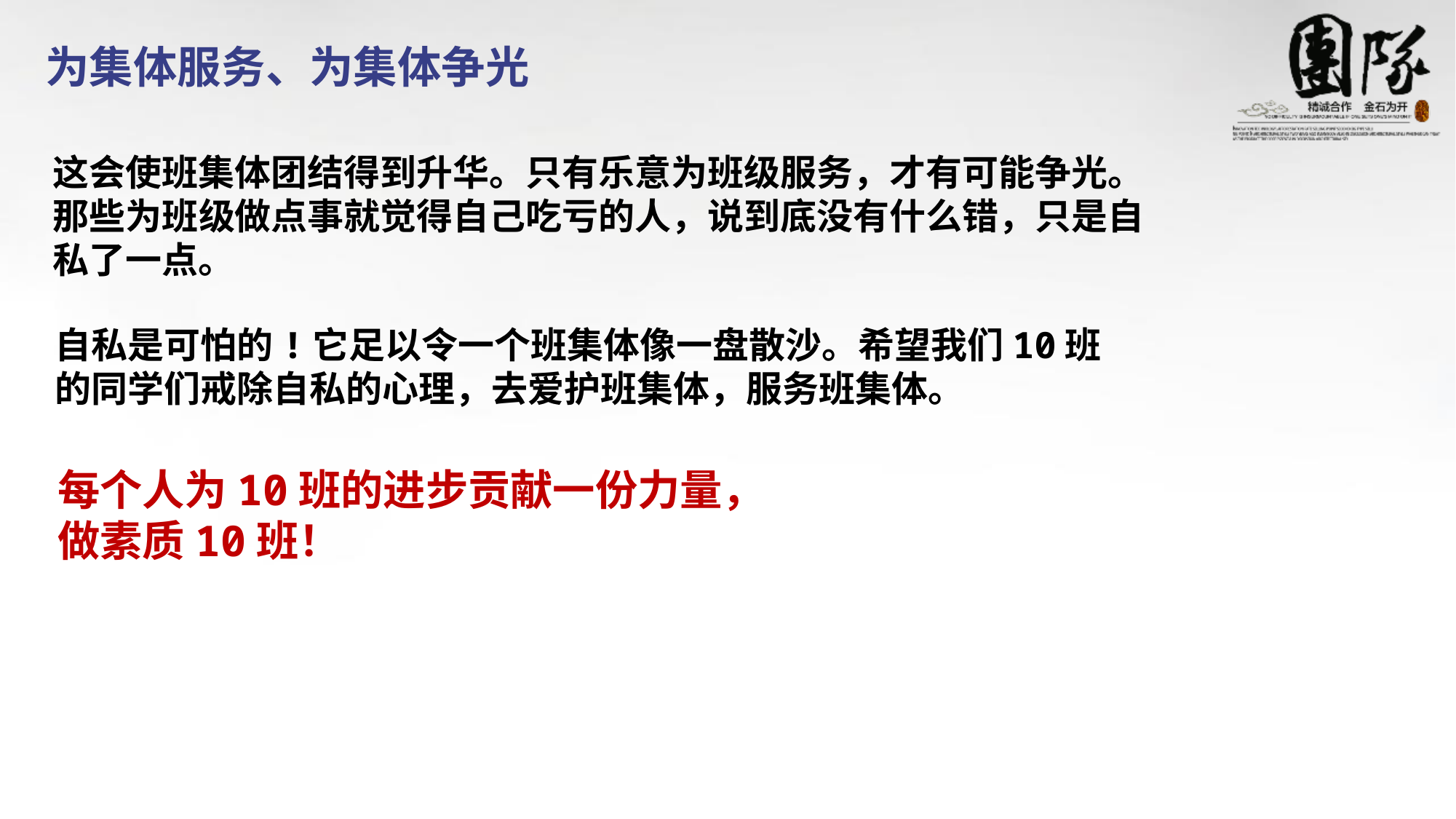

# 为集体服务、为集体争光
这会使班集体团结得到升华。只有乐意为班级服务，才有可能争光。那些为班级做点事就觉得自己吃亏的人，说到底没有什么错，只是自私了一点。
自私是可怕的!它足以令一个班集体像一盘散沙。希望我们10班的同学们戒除自私的心理，去爱护班集体，服务班集体。
每个人为10班的进步贡献一份力量，
做素质10班！